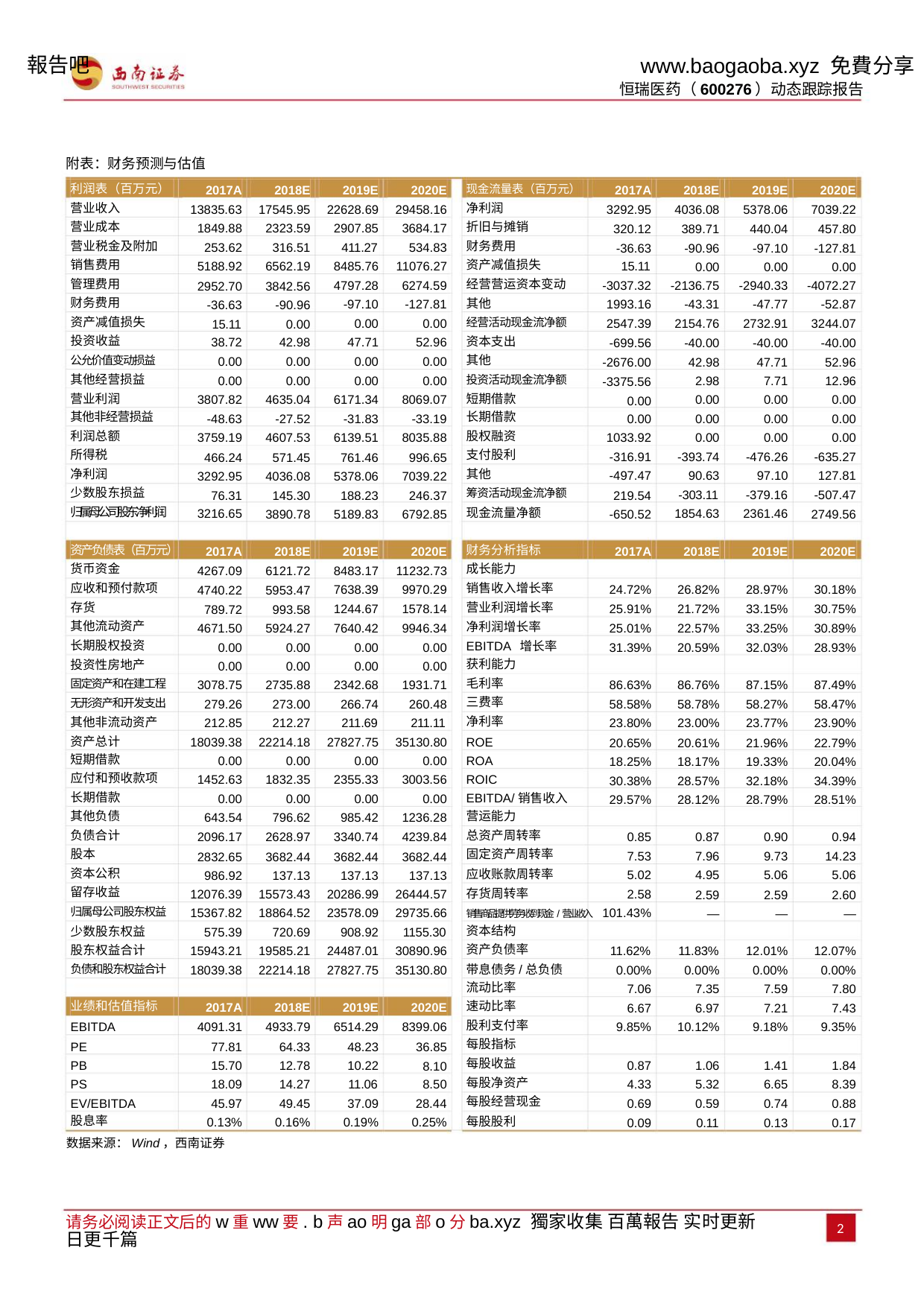

報告吧
www.baogaoba.xyz 免費分享
恒瑞医药（600276）动态跟踪报告
附表：财务预测与估值
2017A
2018E
2019E
2020E
2017A
3292.95
320.12
-36.63
2018E
4036.08
389.71
-90.96
0.00
2019E
5378.06
440.04
-97.10
0.00
2020E
7039.22
457.80
-127.81
0.00
利润表（百万元）
营业收入
现金流量表（百万元）
净利润
13835.63 17545.95 22628.69 29458.16
营业成本
折旧与摊销
财务费用
1849.88
253.62
5188.92
2952.70
-36.63
15.11
2323.59
316.51
6562.19
3842.56
-90.96
0.00
2907.85
411.27
3684.17
534.83
营业税金及附加
销售费用
资产减值损失
经营营运资本变动
其他
8485.76 11076.27
15.11
管理费用
4797.28
-97.10
0.00
6274.59
-127.81
0.00
-3037.32
1993.16
2547.39
-699.56
-2676.00
-3375.56
0.00
-2136.75
-43.31
2154.76
-40.00
42.98
-2940.33
-47.77
2732.91
-40.00
47.71
-4072.27
-52.87
3244.07
-40.00
52.96
财务费用
资产减值损失
投资收益
经营活动现金流净额
资本支出
38.72
42.98
47.71
52.96
其他
0.00
0.00
0.00
0.00
公允价值变动损益
其他经营损益
营业利润
0.00
0.00
0.00
0.00
2.98
7.71
12.96
投资活动现金流净额
短期借款
3807.82
-48.63
3759.19
466.24
3292.95
76.31
4635.04
-27.52
4607.53
571.45
4036.08
145.30
3890.78
6171.34
-31.83
6139.51
761.46
5378.06
188.23
5189.83
8069.07
-33.19
8035.88
996.65
7039.22
246.37
6792.85
0.00
0.00
0.00
长期借款
0.00
0.00
0.00
0.00
其他非经营损益
利润总额
股权融资
1033.92
-316.91
-497.47
219.54
-650.52
0.00
0.00
0.00
所得税
支付股利
-393.74
90.63
-476.26
97.10
-635.27
127.81
-507.47
2749.56
净利润
其他
少数股东损益
归属母公司股东净利润
-303.11
1854.63
-379.16
2361.46
筹资活动现金流净额
现金流量净额
3216.65
2017A
4267.09
4740.22
789.72
4671.50
0.00
2018E
6121.72
5953.47
993.58
5924.27
0.00
2019E
2020E
2017A
2018E
2019E
2020E
资产负债表（百万元）
货币资金
财务分析指标
成长能力
8483.17 11232.73
应收和预付款项
存货
销售收入增长率
营业利润增长率
净利润增长率
EBITDA 增长率
获利能力
7638.39
1244.67
7640.42
0.00
9970.29
1578.14
9946.34
0.00
24.72%
25.91%
25.01%
31.39%
26.82%
21.72%
22.57%
20.59%
28.97%
33.15%
33.25%
32.03%
30.18%
30.75%
30.89%
28.93%
其他流动资产
长期股权投资
投资性房地产
固定资产和在建工程
无形资产和开发支出
其他非流动资产
资产总计
0.00
0.00
0.00
0.00
毛利率
3078.75
279.26
212.85
2735.88
273.00
212.27
2342.68
266.74
211.69
1931.71
260.48
211.11
86.63%
58.58%
23.80%
20.65%
18.25%
30.38%
29.57%
86.76%
58.78%
23.00%
20.61%
18.17%
28.57%
28.12%
87.15%
58.27%
23.77%
21.96%
19.33%
32.18%
28.79%
87.49%
58.47%
23.90%
22.79%
20.04%
34.39%
28.51%
三费率
净利率
18039.38 22214.18 27827.75 35130.80
ROE
短期借款
0.00
1452.63
0.00
0.00
1832.35
0.00
0.00
2355.33
0.00
0.00
3003.56
0.00
ROA
应付和预收款项
长期借款
ROIC
EBITDA/销售收入
营运能力
其他负债
643.54
2096.17
2832.65
986.92
796.62
2628.97
3682.44
137.13
985.42
3340.74
3682.44
137.13
1236.28
4239.84
3682.44
137.13
负债合计
总资产周转率
固定资产周转率
应收账款周转率
存货周转率
销售商品提供劳务收到现金/营业收入
资本结构
0.85
7.53
0.87
7.96
4.95
2.59
—
0.90
9.73
5.06
2.59
—
0.94
14.23
5.06
2.60
—
股本
资本公积
5.02
留存收益
12076.39 15573.43 20286.99 26444.57
15367.82 18864.52 23578.09 29735.66
2.58
101.43%
归属母公司股东权益
少数股东权益
股东权益合计
负债和股东权益合计
575.39
720.69
908.92
1155.30
资产负债率
带息债务/总负债
流动比率
15943.21 19585.21 24487.01 30890.96
18039.38 22214.18 27827.75 35130.80
11.62%
0.00%
7.06
11.83%
0.00%
7.35
12.01%
0.00%
7.59
12.07%
0.00%
7.80
2017A
4091.31
77.81
2018E
4933.79
64.33
2019E
6514.29
48.23
2020E
8399.06
36.85
8.10
业绩和估值指标
EBITDA
PE
速动比率
6.67
6.97
7.21
7.43
股利支付率
每股指标
9.85%
10.12%
9.18%
9.35%
每股收益
PB
15.70
12.78
10.22
0.87
4.33
0.69
0.09
1.06
5.32
0.59
0.11
1.41
6.65
0.74
0.13
1.84
8.39
0.88
0.17
每股净资产
每股经营现金
每股股利
PS
18.09
14.27
11.06
8.50
EV/EBITDA
股息率
45.97
49.45
37.09
28.44
0.25%
0.13%
0.16%
0.19%
数据来源：Wind，西南证券
请务必阅读正文后的w重ww要. b声ao明ga部o分ba.xyz 獨家收集 百萬報告 实时更新 日更千篇
2